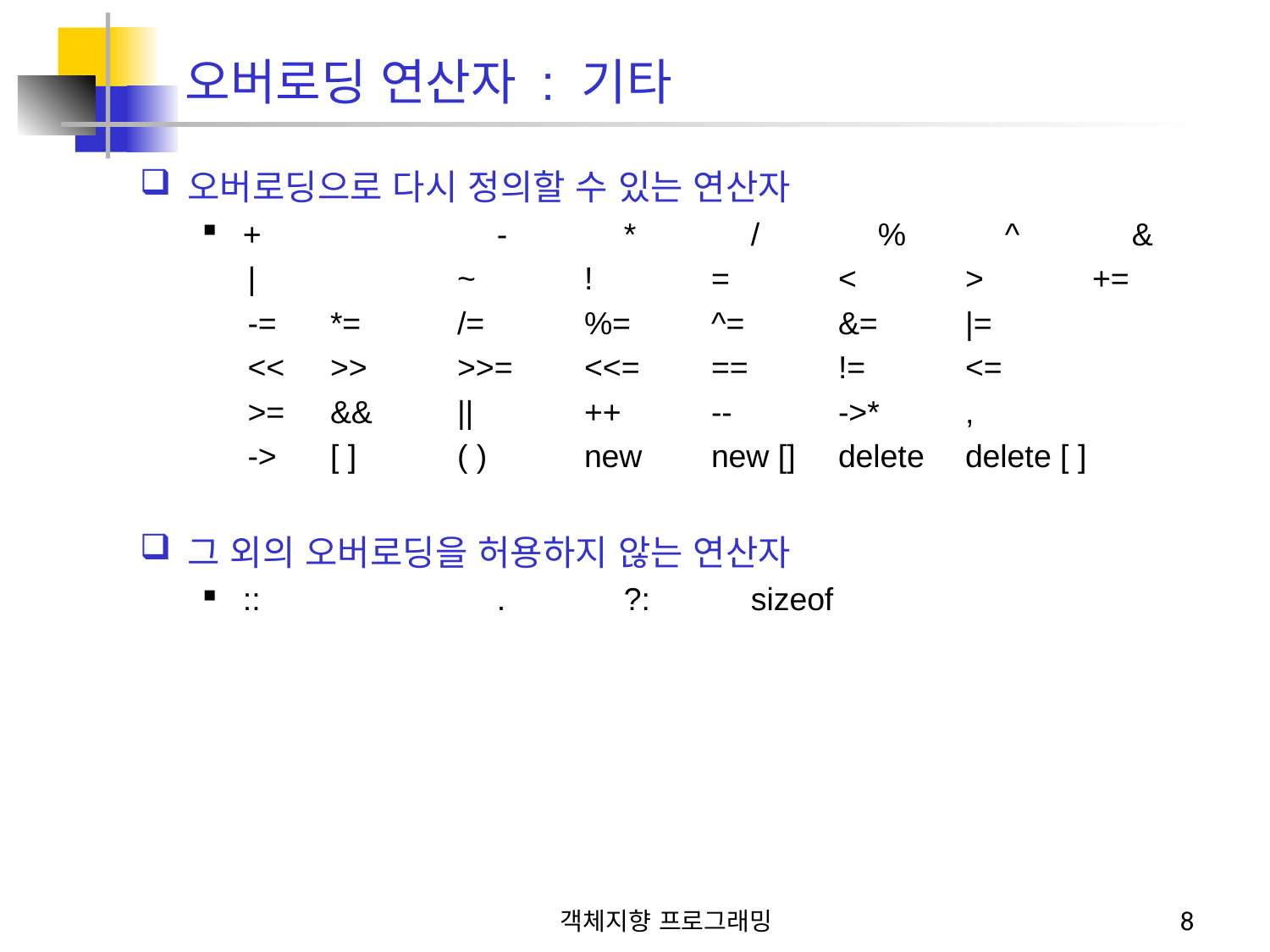

오버로딩 연산자 : 기타
오버로딩으로 다시 정의할 수 있는 연산자
+		-	*	/	%	^	&
     |		~	!	=	<	>	+=
     -=	*=	/=	%=	^=	&=	|=
     <<	>>	>>=	<<=	==	!=	<=
     >=	&&	||	++	--	->*	,
     ->	[ ]	( )	new	new []	delete	delete [ ]

그 외의 오버로딩을 허용하지 않는 연산자
::		.	?:	sizeof
객체지향 프로그래밍
8